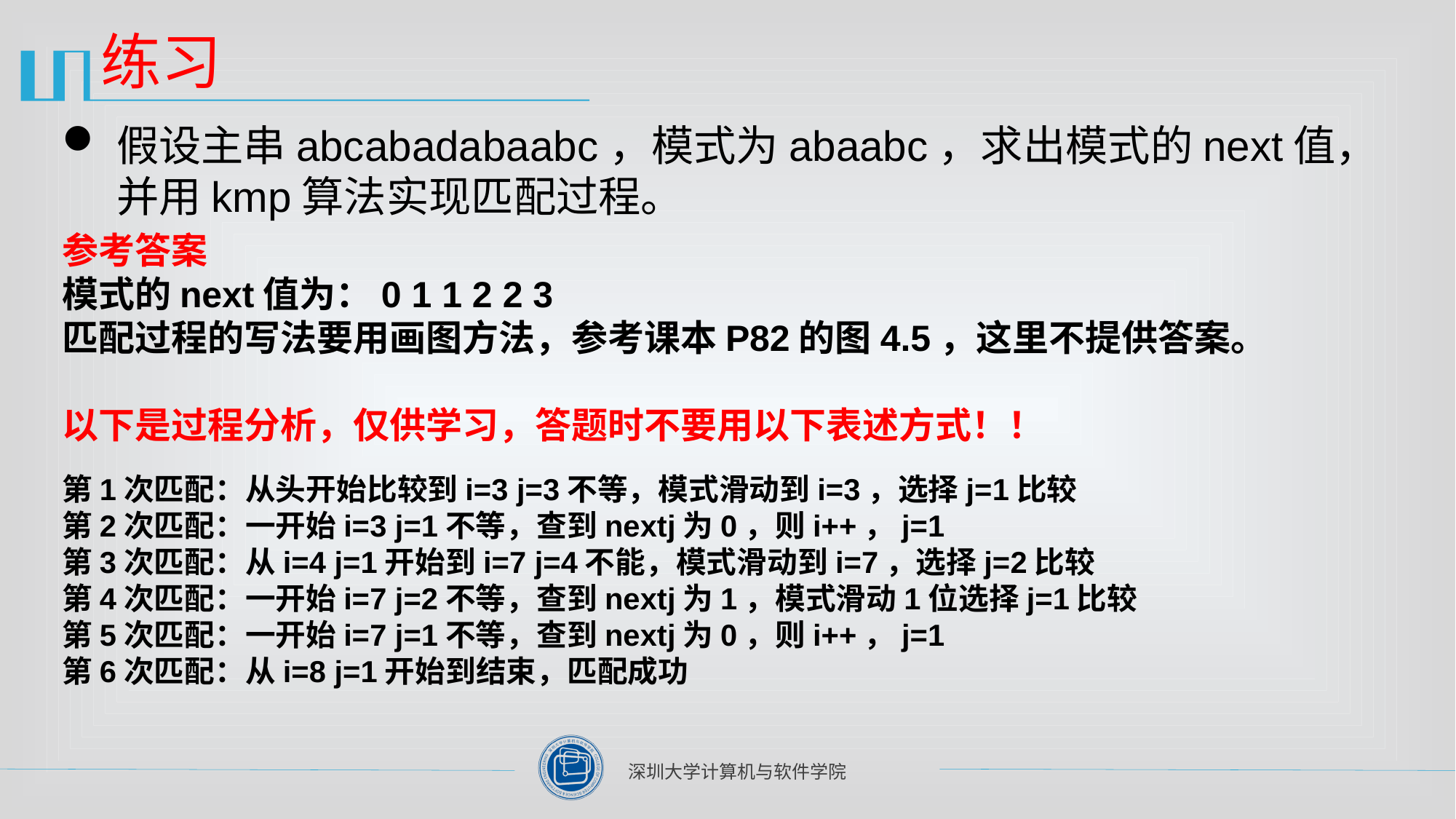

# 练习
假设主串abcabadabaabc，模式为abaabc，求出模式的next值，并用kmp算法实现匹配过程。
参考答案
模式的next值为：0 1 1 2 2 3
匹配过程的写法要用画图方法，参考课本P82的图4.5，这里不提供答案。

以下是过程分析，仅供学习，答题时不要用以下表述方式！！
第1次匹配：从头开始比较到i=3 j=3不等，模式滑动到i=3，选择j=1比较
第2次匹配：一开始i=3 j=1不等，查到nextj为0，则i++，j=1
第3次匹配：从i=4 j=1开始到i=7 j=4不能，模式滑动到i=7，选择j=2比较
第4次匹配：一开始i=7 j=2不等，查到nextj为1，模式滑动1位选择j=1比较
第5次匹配：一开始i=7 j=1不等，查到nextj为0，则i++，j=1
第6次匹配：从i=8 j=1开始到结束，匹配成功

30